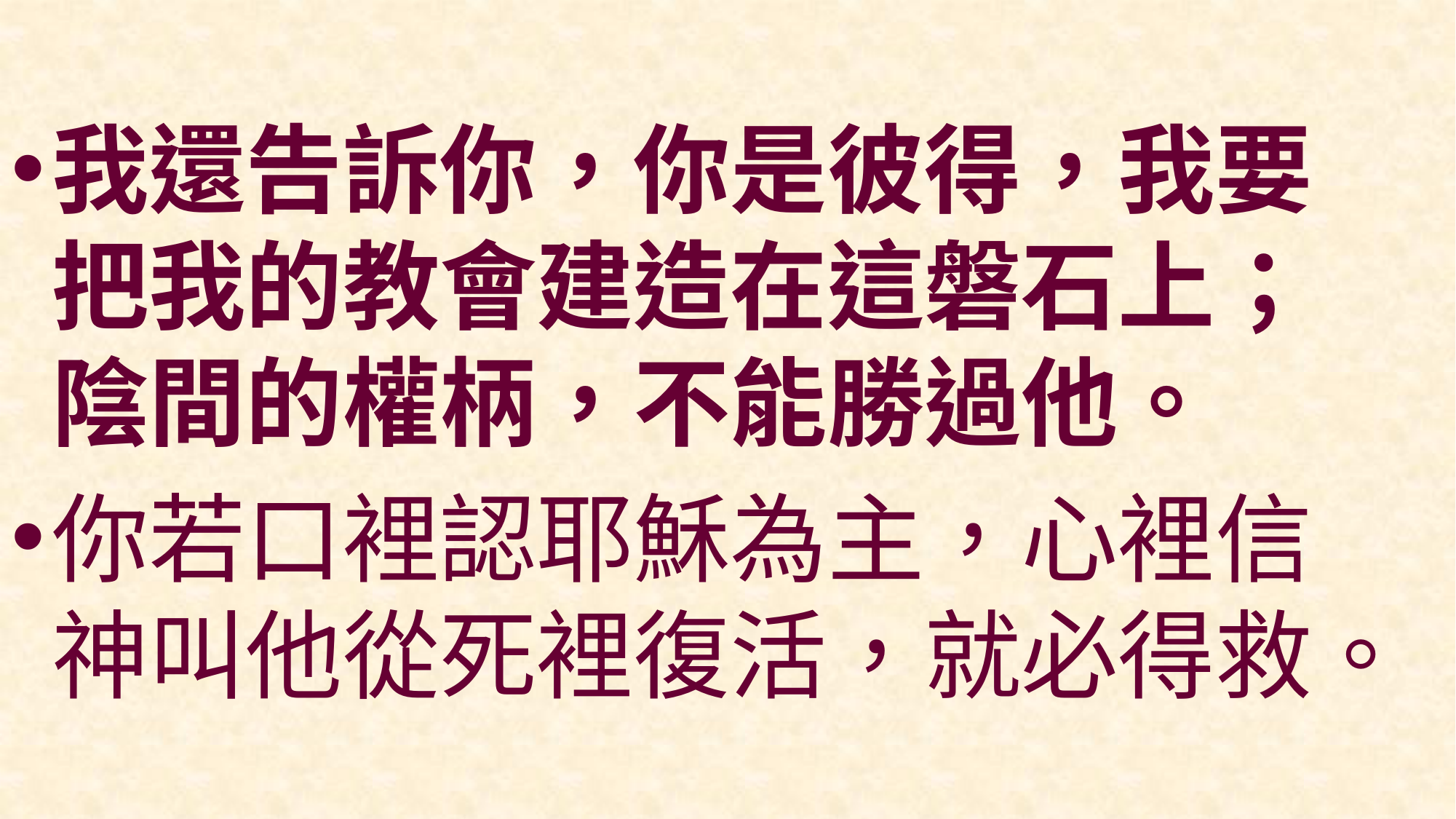

我還告訴你，你是彼得，我要把我的教會建造在這磐石上；陰間的權柄，不能勝過他。
你若口裡認耶穌為主，心裡信神叫他從死裡復活，就必得救。